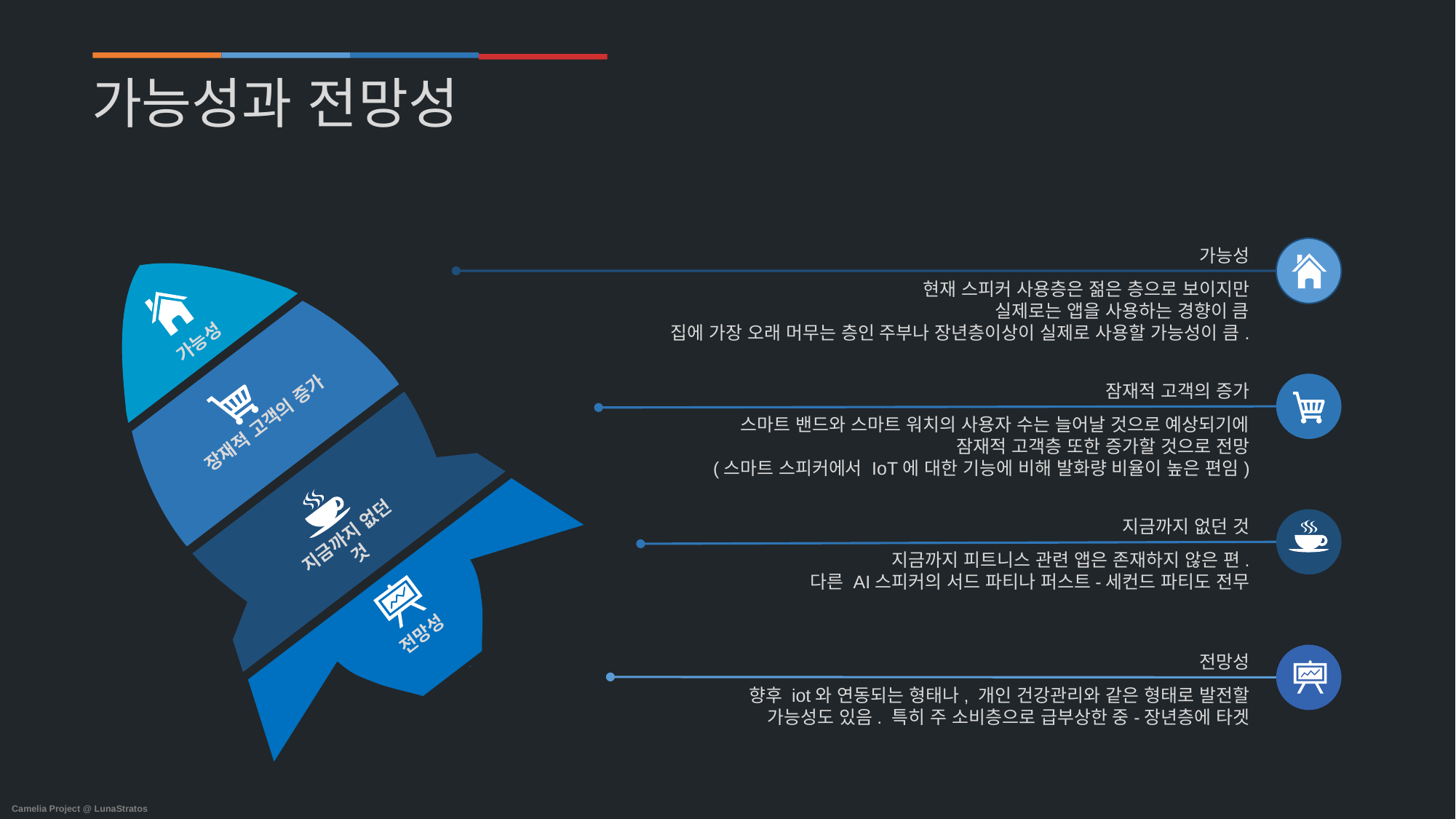

가능성과 전망성

가능성
장재적 고객의 증가
지금까지 없던 것
전망성

가능성
현재 스피커 사용층은 젊은 층으로 보이지만
실제로는 앱을 사용하는 경향이 큼
집에 가장 오래 머무는 층인 주부나 장년층이상이 실제로 사용할 가능성이 큼.

잠재적 고객의 증가
스마트 밴드와 스마트 워치의 사용자 수는 늘어날 것으로 예상되기에
잠재적 고객층 또한 증가할 것으로 전망
(스마트 스피커에서 IoT에 대한 기능에 비해 발화량 비율이 높은 편임)

지금까지 없던 것
지금까지 피트니스 관련 앱은 존재하지 않은 편.
다른 AI스피커의 서드 파티나 퍼스트-세컨드 파티도 전무

전망성
향후 iot와 연동되는 형태나, 개인 건강관리와 같은 형태로 발전할
가능성도 있음. 특히 주 소비층으로 급부상한 중-장년층에 타겟

Camelia Project @ LunaStratos